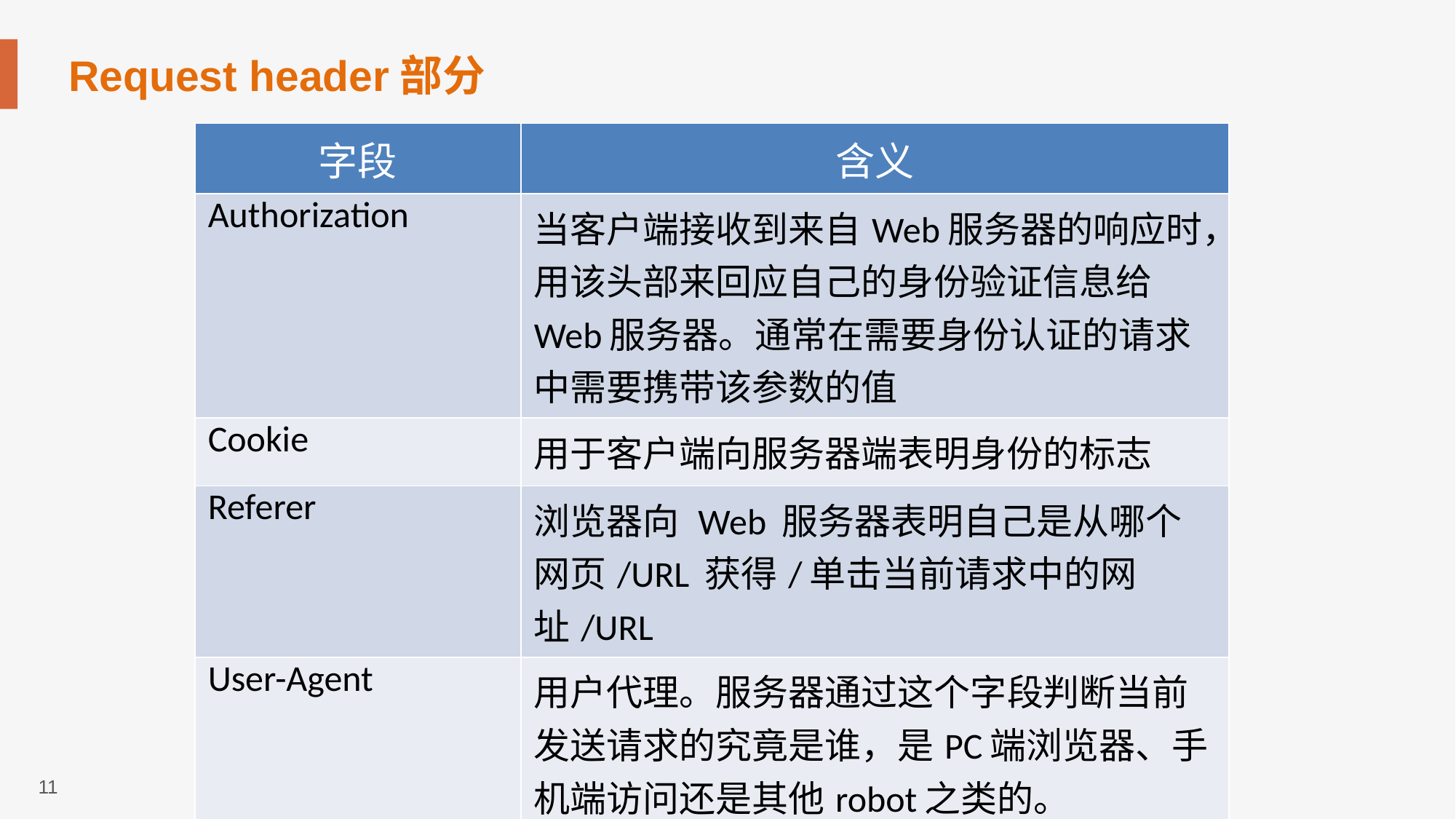

# Request header部分
| 字段 | 含义 |
| --- | --- |
| Authorization | 当客户端接收到来自Web服务器的响应时，用该头部来回应自己的身份验证信息给Web服务器。通常在需要身份认证的请求中需要携带该参数的值 |
| Cookie | 用于客户端向服务器端表明身份的标志 |
| Referer | 浏览器向 Web 服务器表明自己是从哪个 网页/URL 获得/单击当前请求中的网址/URL |
| User-Agent | 用户代理。服务器通过这个字段判断当前发送请求的究竟是谁，是PC端浏览器、手机端访问还是其他robot之类的。 |